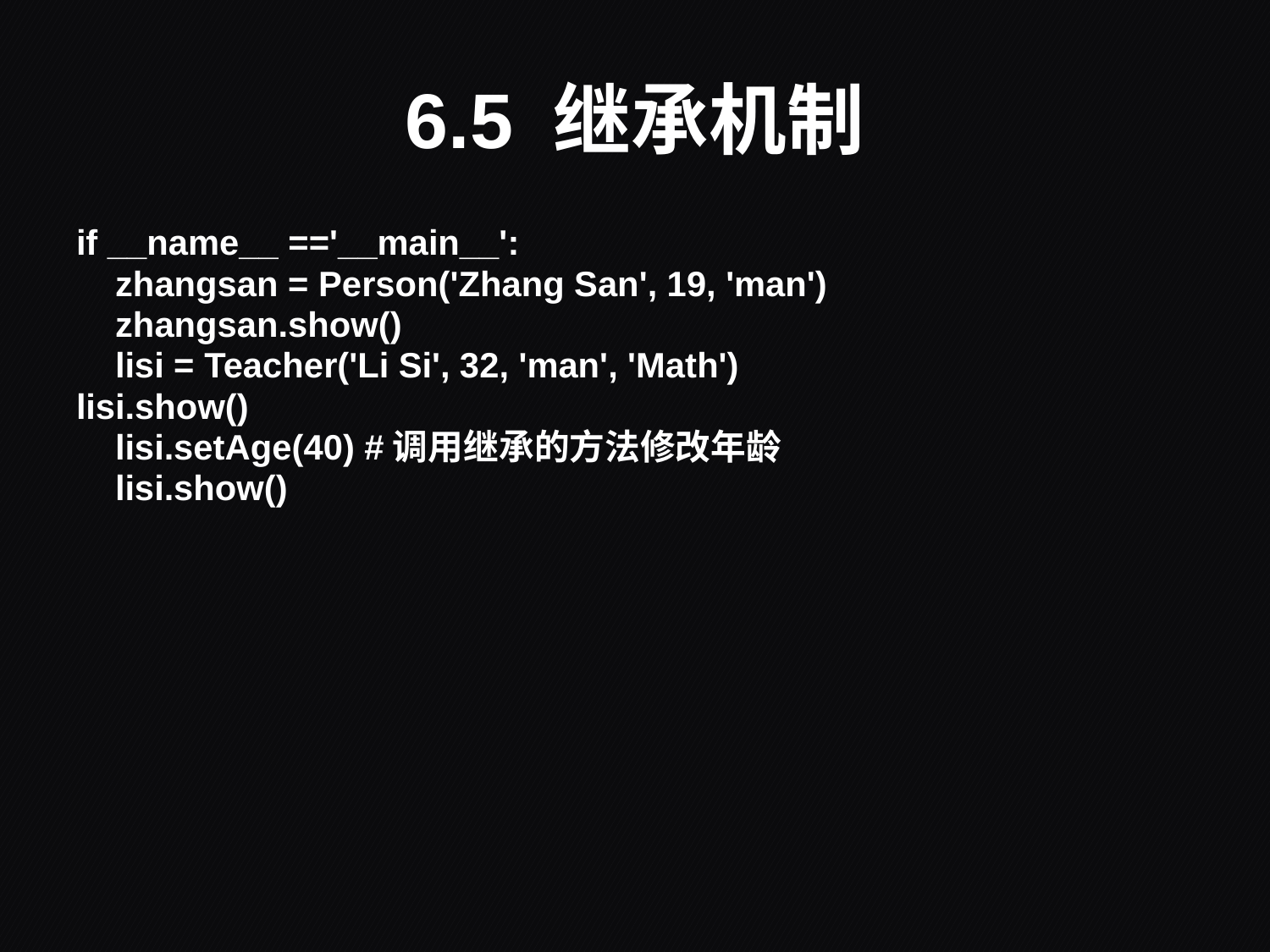

# 6.5 继承机制
if __name__ =='__main__':
    zhangsan = Person('Zhang San', 19, 'man')
    zhangsan.show()
    lisi = Teacher('Li Si', 32, 'man', 'Math')
lisi.show()
    lisi.setAge(40) #调用继承的方法修改年龄
    lisi.show()